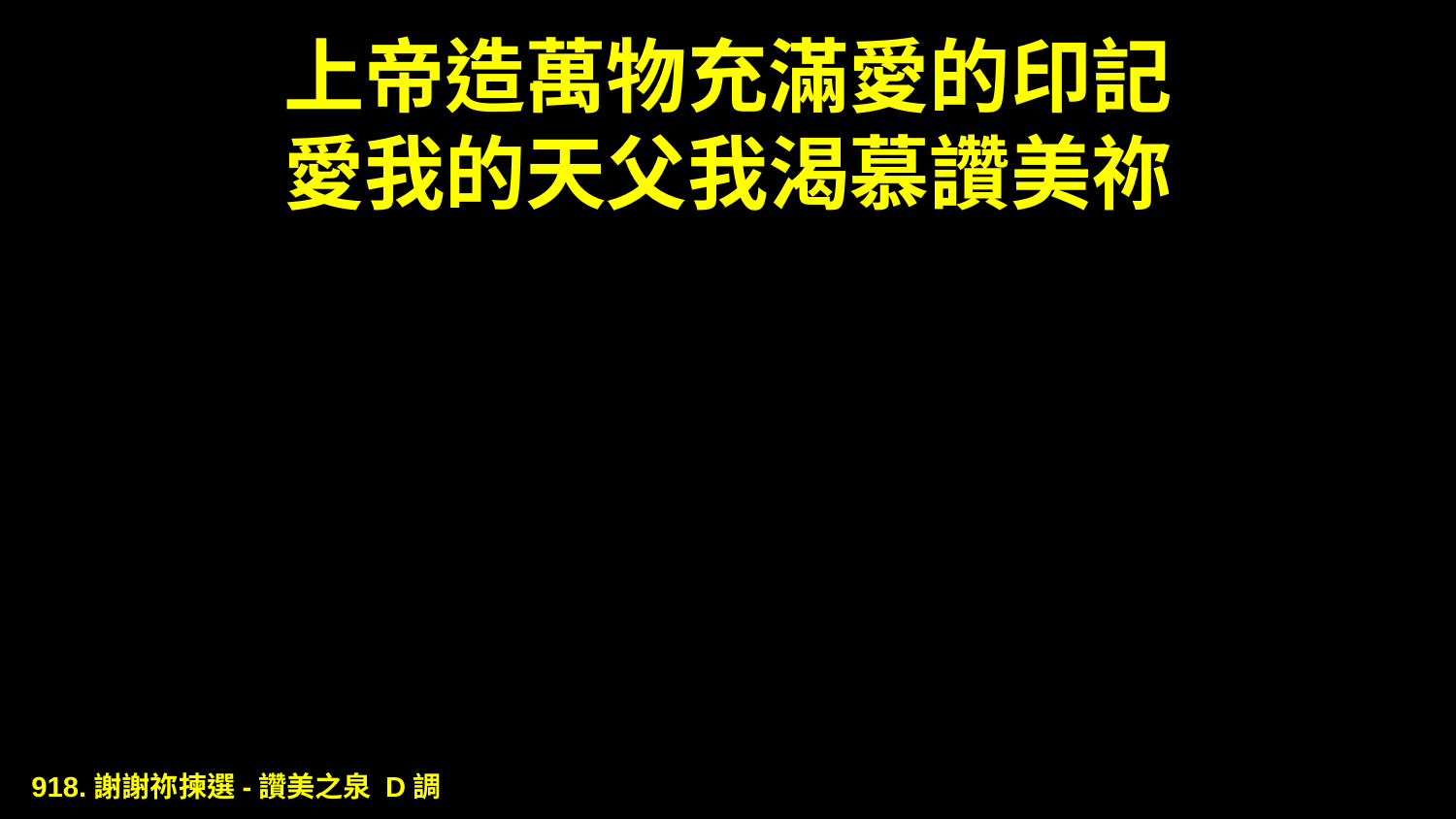

# 上帝造萬物充滿愛的印記 愛我的天父我渴慕讚美祢
918.謝謝祢揀選-讚美之泉 D調